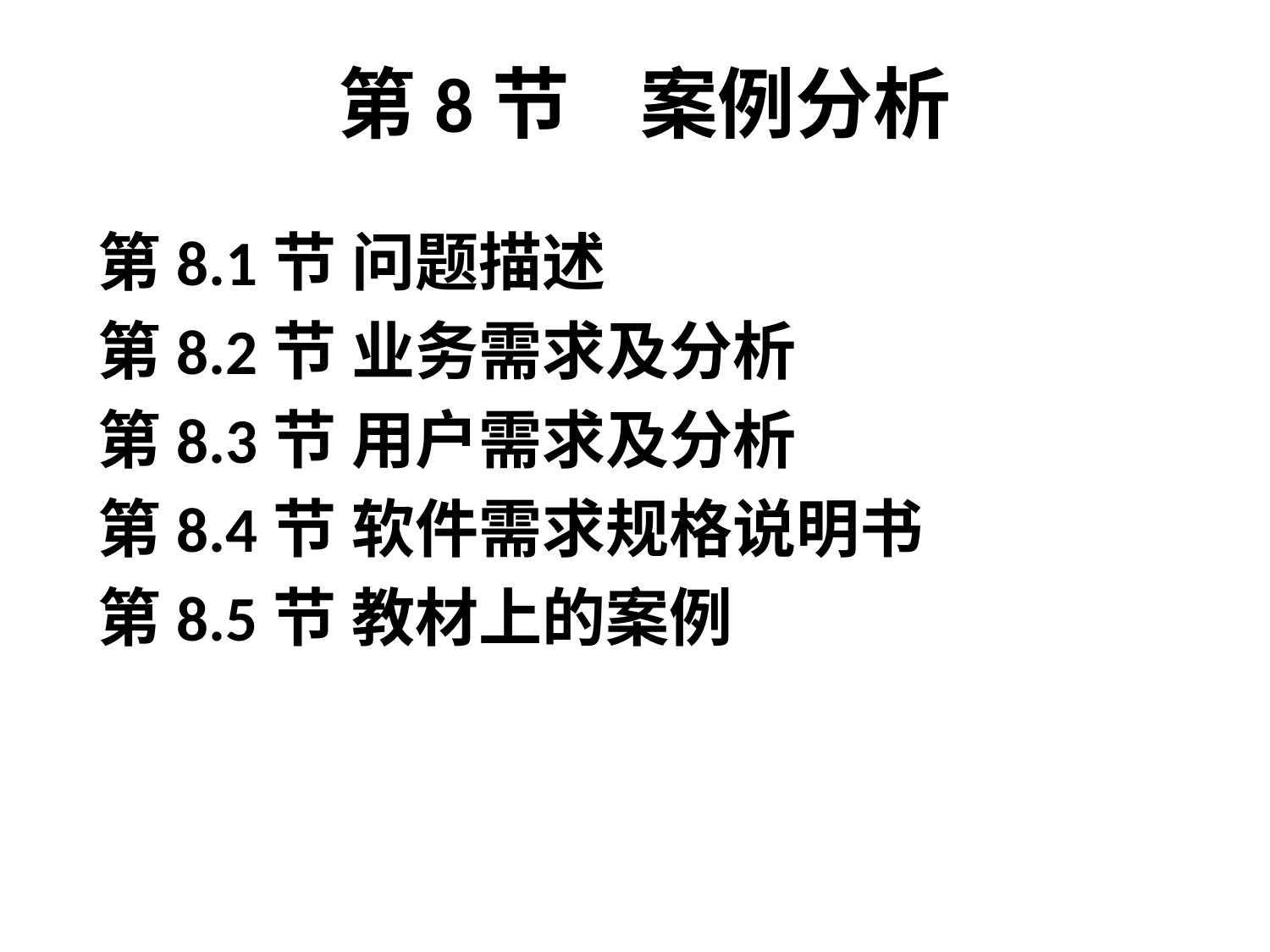

# 第8节    案例分析
第8.1节	问题描述
第8.2节	业务需求及分析
第8.3节	用户需求及分析
第8.4节	软件需求规格说明书
第8.5节	教材上的案例